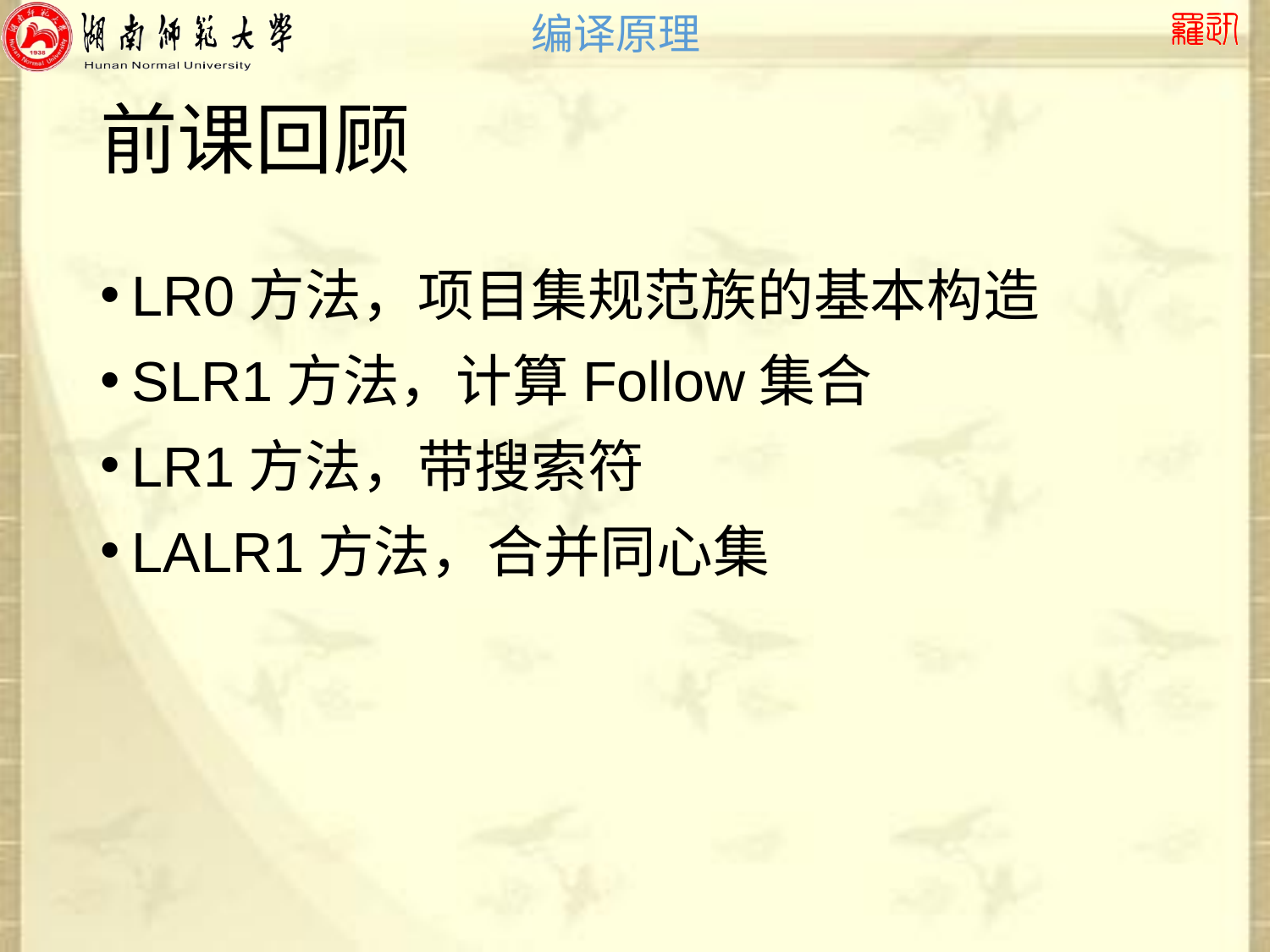

# 前课回顾
LR0方法，项目集规范族的基本构造
SLR1方法，计算Follow集合
LR1方法，带搜索符
LALR1方法，合并同心集